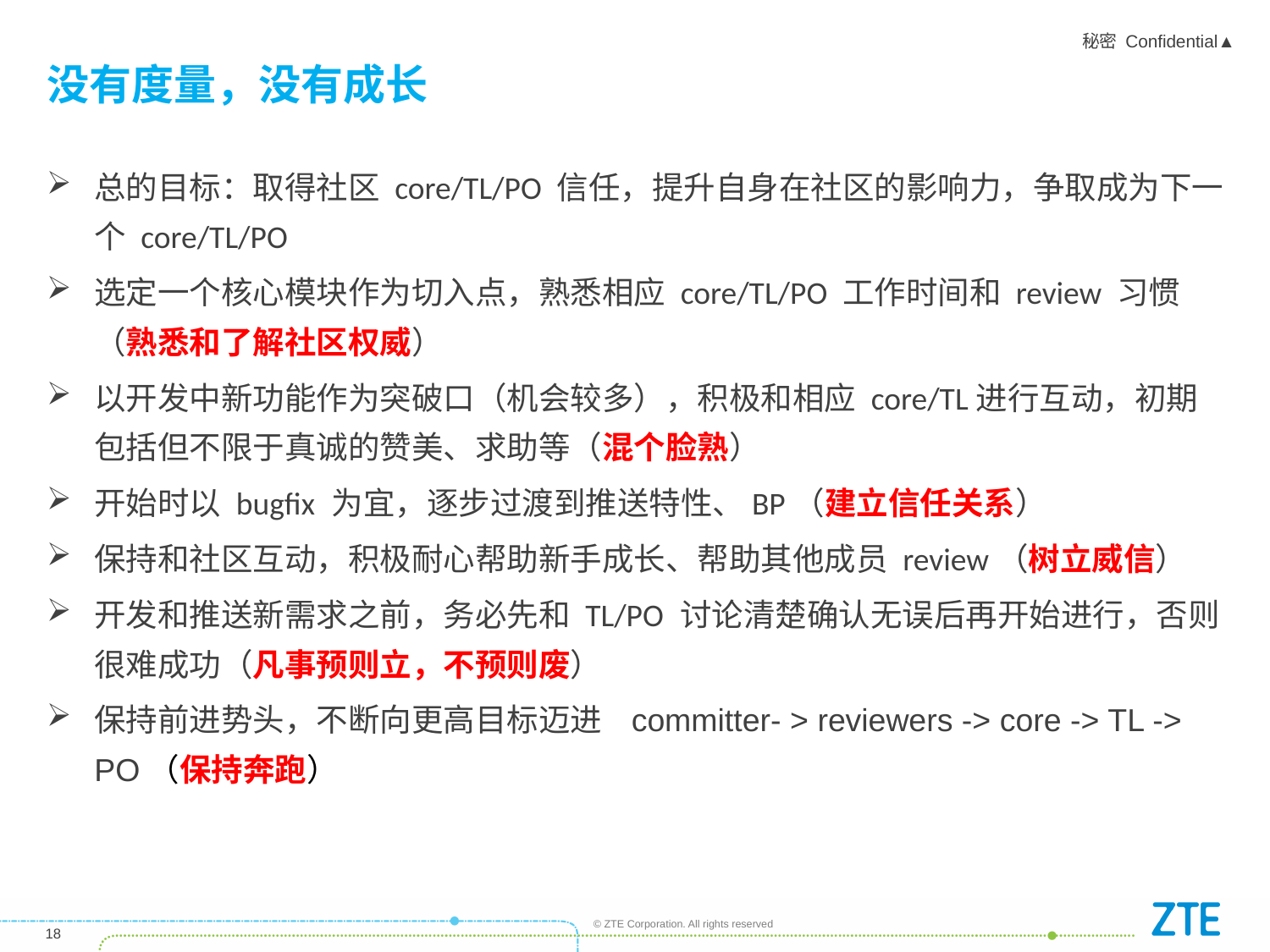

# 没有度量，没有成长
总的目标：取得社区 core/TL/PO 信任，提升自身在社区的影响力，争取成为下一个 core/TL/PO
选定一个核心模块作为切入点，熟悉相应 core/TL/PO 工作时间和 review 习惯（熟悉和了解社区权威）
以开发中新功能作为突破口（机会较多），积极和相应 core/TL进行互动，初期包括但不限于真诚的赞美、求助等（混个脸熟）
开始时以 bugfix 为宜，逐步过渡到推送特性、BP（建立信任关系）
保持和社区互动，积极耐心帮助新手成长、帮助其他成员 review（树立威信）
开发和推送新需求之前，务必先和 TL/PO 讨论清楚确认无误后再开始进行，否则很难成功（凡事预则立，不预则废）
保持前进势头，不断向更高目标迈进   committer- > reviewers -> core -> TL -> PO（保持奔跑）